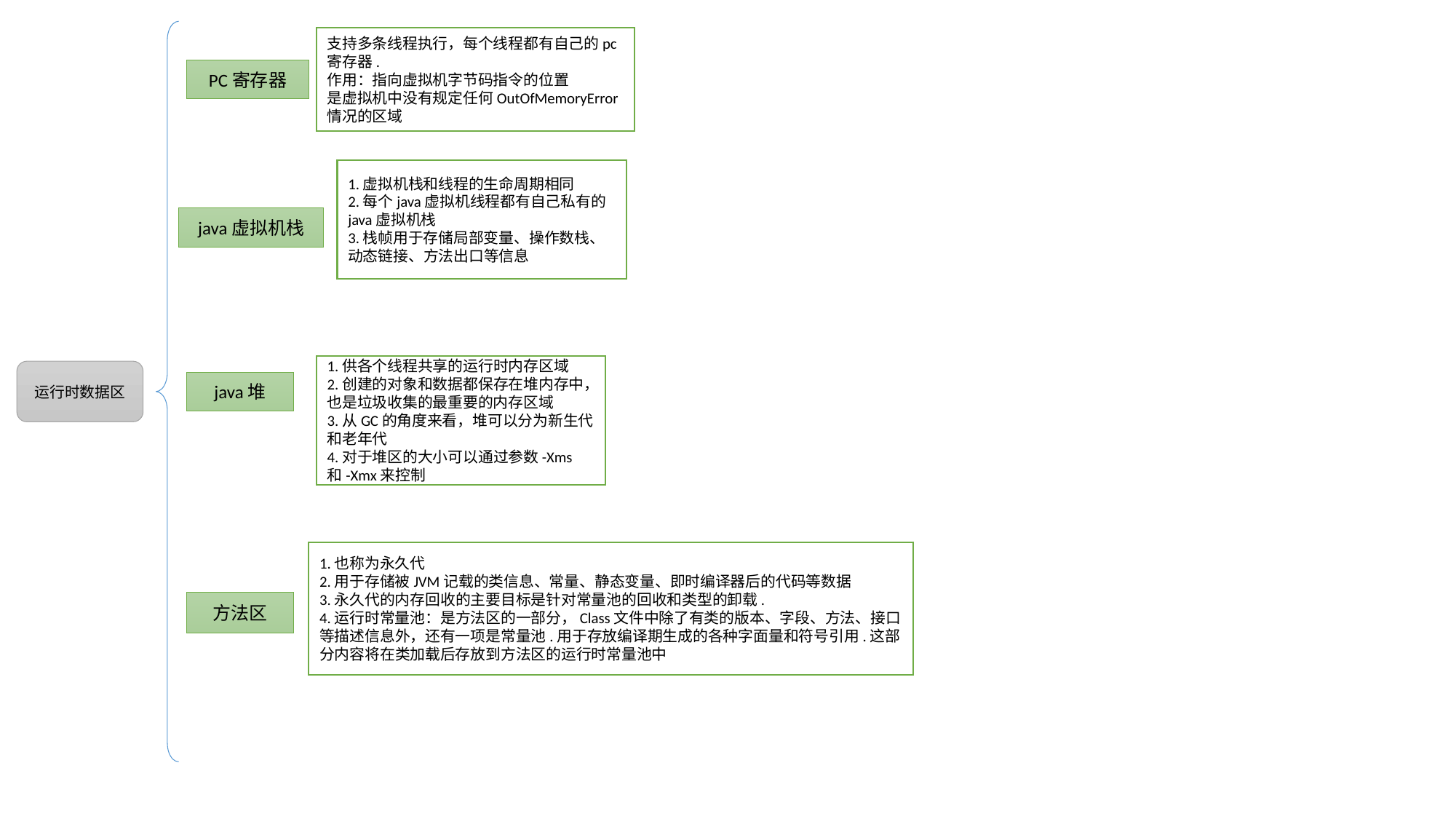

支持多条线程执行，每个线程都有自己的pc寄存器.
作用：指向虚拟机字节码指令的位置
是虚拟机中没有规定任何OutOfMemoryError情况的区域
PC寄存器
1.虚拟机栈和线程的生命周期相同
2.每个java虚拟机线程都有自己私有的java虚拟机栈
3.栈帧用于存储局部变量、操作数栈、动态链接、方法出口等信息
java虚拟机栈
1.供各个线程共享的运行时内存区域
2.创建的对象和数据都保存在堆内存中，也是垃圾收集的最重要的内存区域
3.从GC的角度来看，堆可以分为新生代和老年代
4.对于堆区的大小可以通过参数-Xms和-Xmx来控制
运行时数据区
java堆
1.也称为永久代
2.用于存储被JVM记载的类信息、常量、静态变量、即时编译器后的代码等数据
3.永久代的内存回收的主要目标是针对常量池的回收和类型的卸载.
4.运行时常量池：是方法区的一部分，Class文件中除了有类的版本、字段、方法、接口等描述信息外，还有一项是常量池.用于存放编译期生成的各种字面量和符号引用.这部分内容将在类加载后存放到方法区的运行时常量池中
方法区